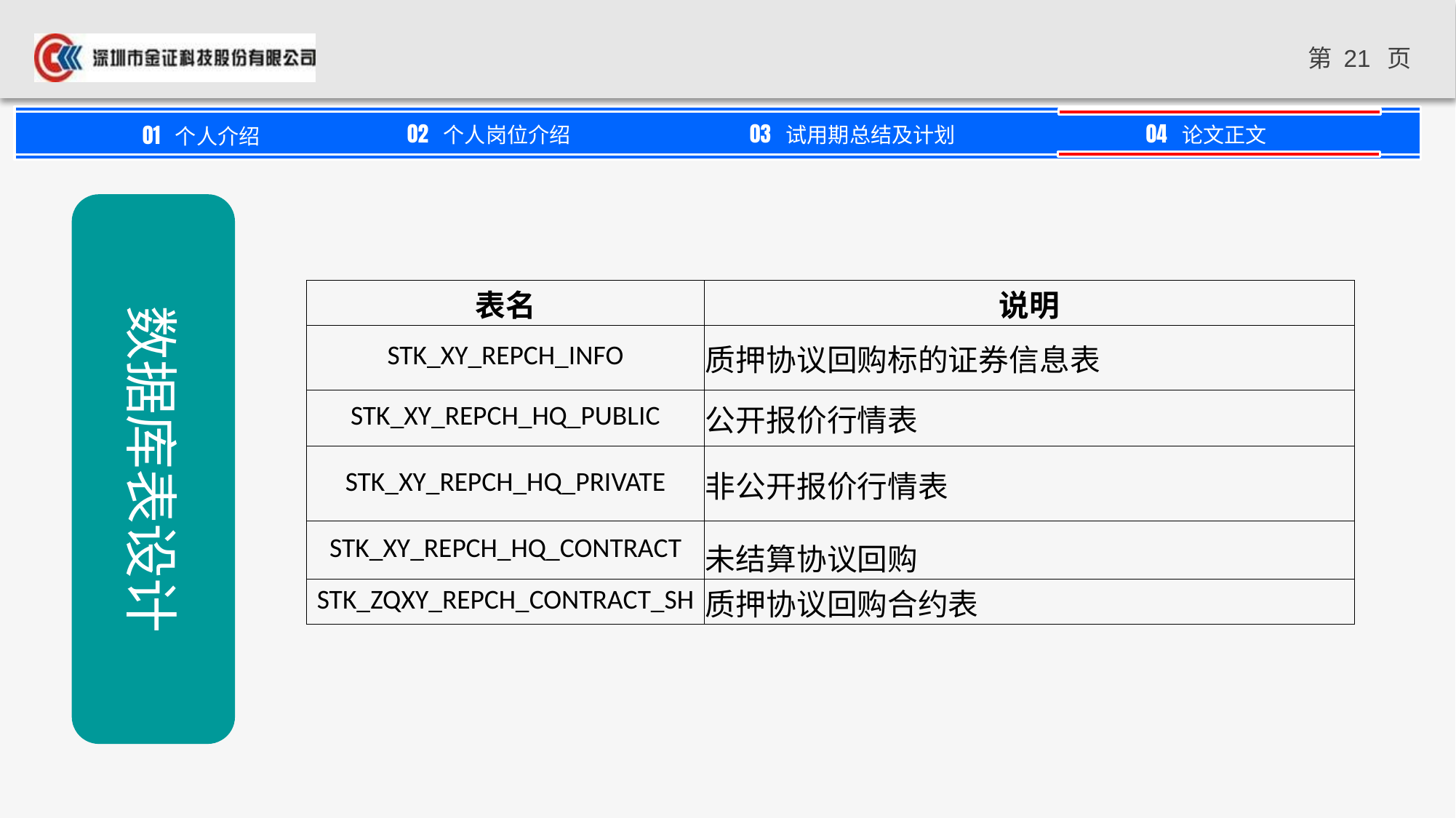

数据库表设计

| 表名 | 说明 |
| --- | --- |
| STK\_XY\_REPCH\_INFO | 质押协议回购标的证券信息表 |
| STK\_XY\_REPCH\_HQ\_PUBLIC | 公开报价行情表 |
| STK\_XY\_REPCH\_HQ\_PRIVATE | 非公开报价行情表 |
| STK\_XY\_REPCH\_HQ\_CONTRACT | 未结算协议回购 |
| STK\_ZQXY\_REPCH\_CONTRACT\_SH | 质押协议回购合约表 |